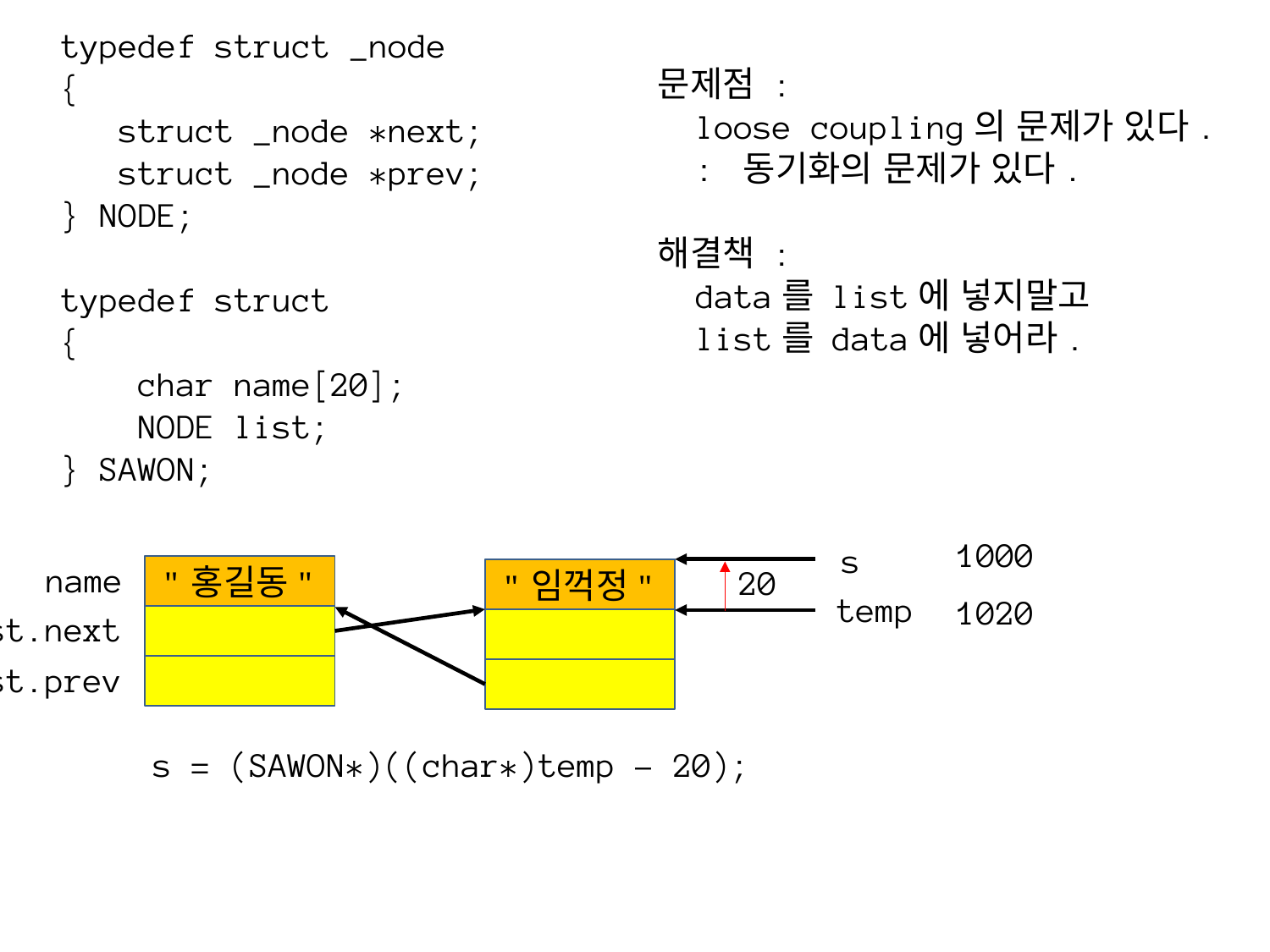

typedef struct _node
{
   struct _node *next;
   struct _node *prev;
} NODE;

typedef struct
{
    char name[20];
    NODE list;
} SAWON;
문제점 :
  loose coupling의 문제가 있다.
  : 동기화의 문제가 있다.

해결책 :
  data를 list에 넣지말고
  list를 data에 넣어라.
1000
s
name
20
"홍길동"
"임꺽정"
temp
1020
list.next

list.prev

s = (SAWON*)((char*)temp - 20);